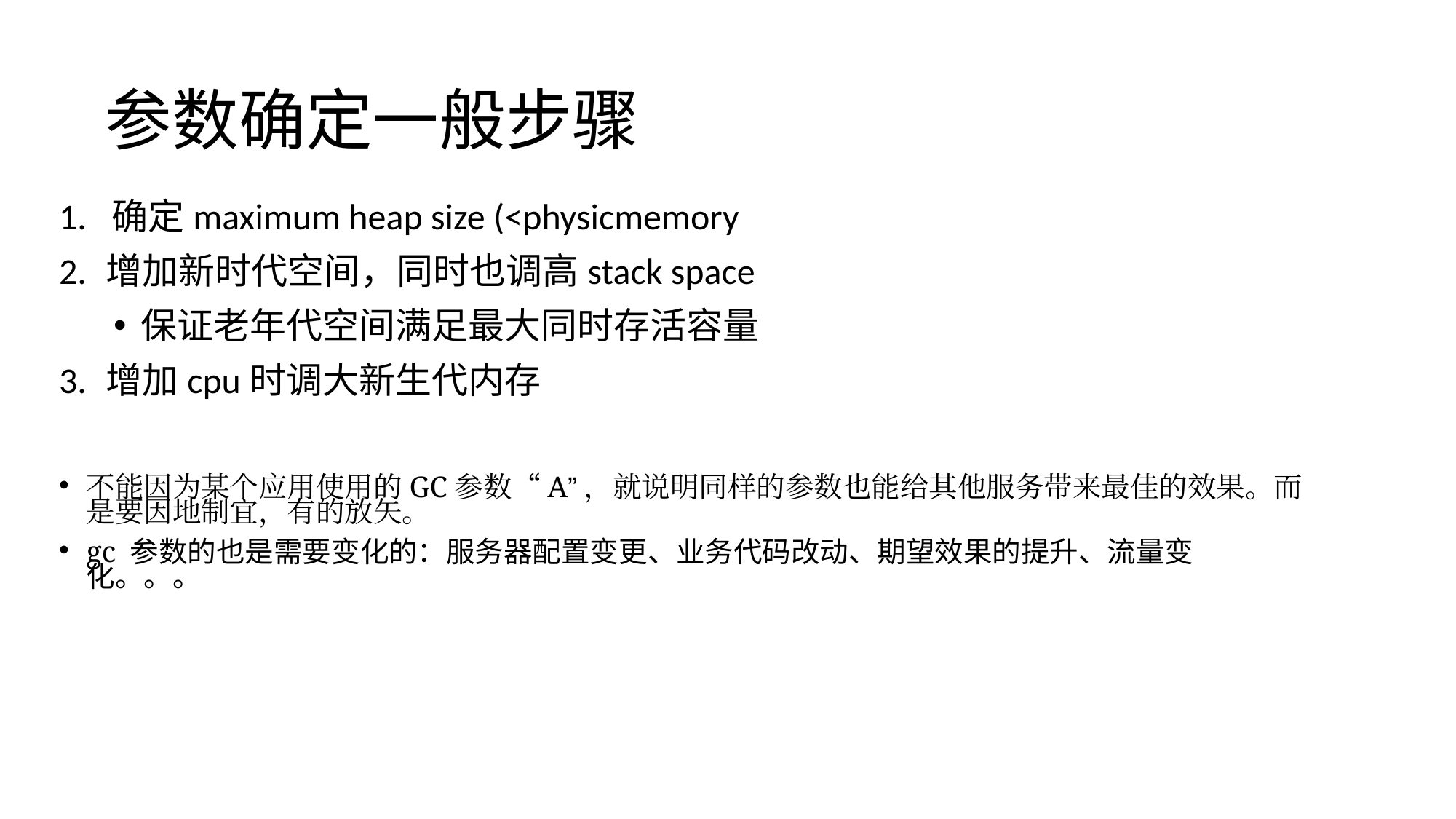

# 参数确定一般步骤
确定maximum heap size (<physicmemory
增加新时代空间，同时也调高stack space
保证老年代空间满足最大同时存活容量
增加cpu时调大新生代内存

不能因为某个应用使用的GC参数“A”，就说明同样的参数也能给其他服务带来最佳的效果。而是要因地制宜，有的放矢。
gc 参数的也是需要变化的：服务器配置变更、业务代码改动、期望效果的提升、流量变化。。。